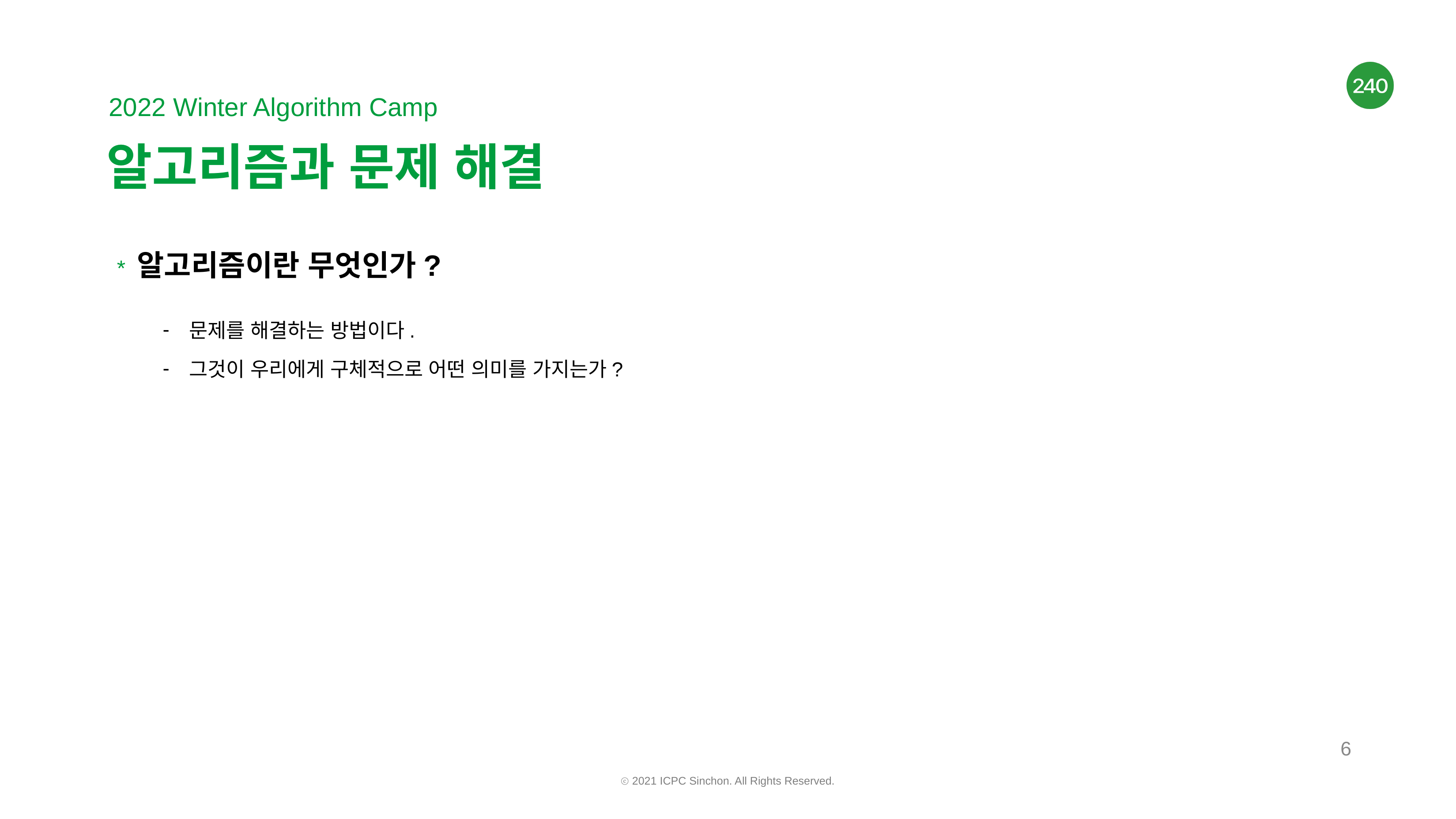

알고리즘과 문제 해결
* 알고리즘이란 무엇인가?
문제를 해결하는 방법이다.
그것이 우리에게 구체적으로 어떤 의미를 가지는가?
6
ⓒ 2021 ICPC Sinchon. All Rights Reserved.